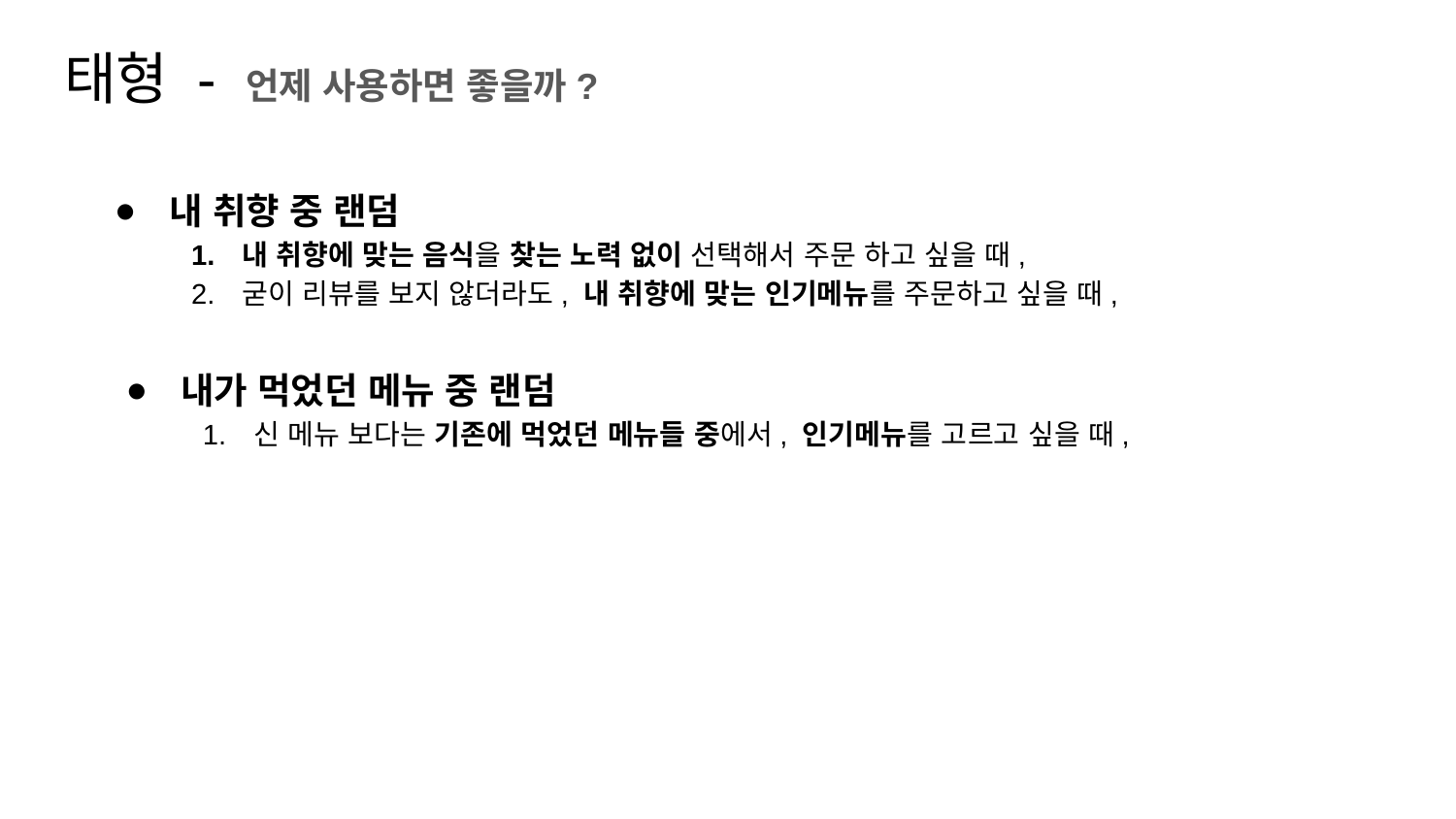

# 태형 - 언제 사용하면 좋을까?
내 취향 중 랜덤
내 취향에 맞는 음식을 찾는 노력 없이 선택해서 주문 하고 싶을 때,
굳이 리뷰를 보지 않더라도, 내 취향에 맞는 인기메뉴를 주문하고 싶을 때,

내가 먹었던 메뉴 중 랜덤
신 메뉴 보다는 기존에 먹었던 메뉴들 중에서, 인기메뉴를 고르고 싶을 때,